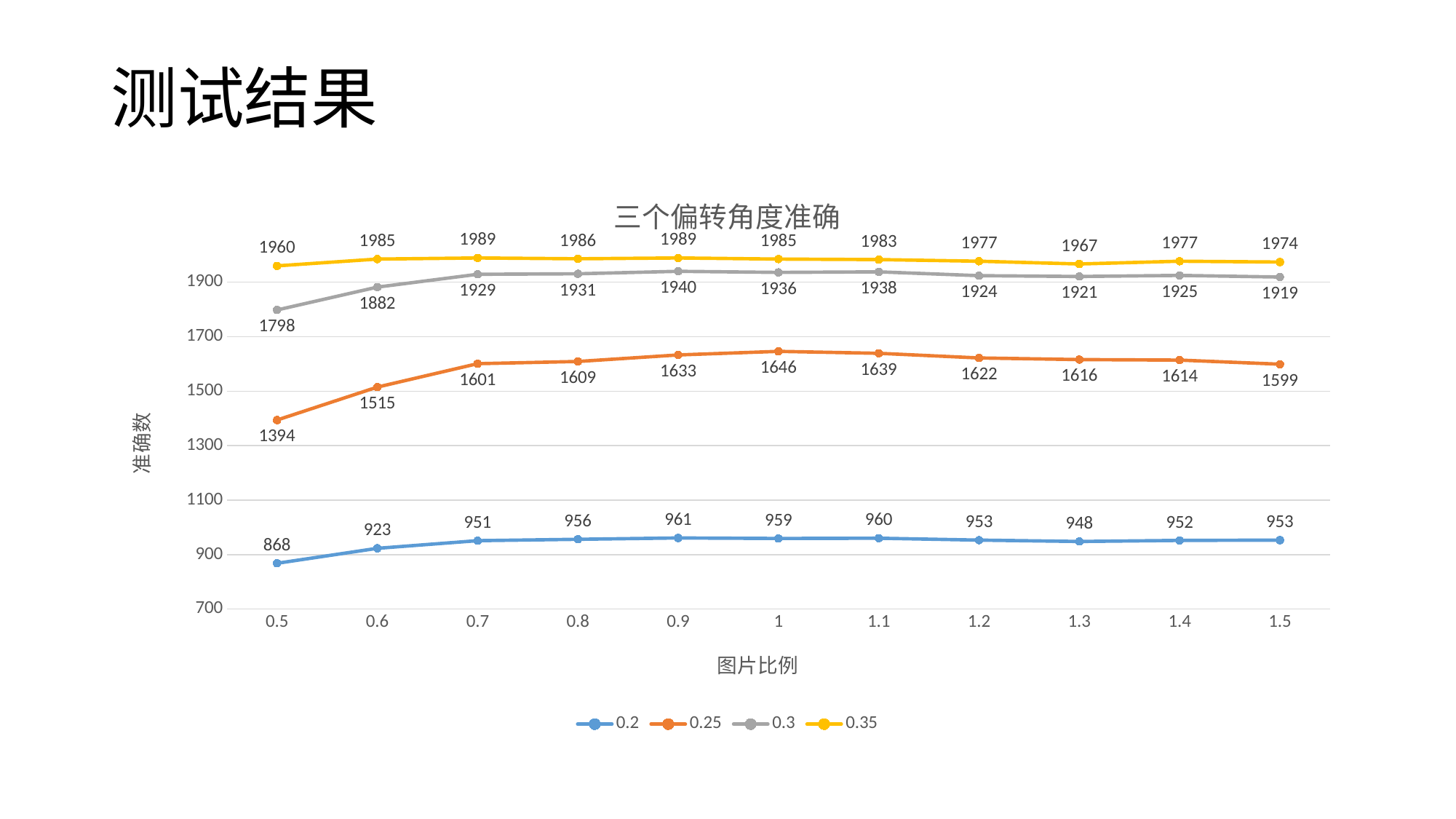

# 测试结果

### Chart: 三个偏转角度准确

| Category | 0.2 | 0.25 | 0.3 | 0.35 |
|---|---|---|---|---|
| 0.5 | 868.0 | 1394.0 | 1798.0 | 1960.0 |
| 0.6 | 923.0 | 1515.0 | 1882.0 | 1985.0 |
| 0.7 | 951.0 | 1601.0 | 1929.0 | 1989.0 |
| 0.8 | 956.0 | 1609.0 | 1931.0 | 1986.0 |
| 0.9 | 961.0 | 1633.0 | 1940.0 | 1989.0 |
| 1 | 959.0 | 1646.0 | 1936.0 | 1985.0 |
| 1.1000000000000001 | 960.0 | 1639.0 | 1938.0 | 1983.0 |
| 1.2 | 953.0 | 1622.0 | 1924.0 | 1977.0 |
| 1.3 | 948.0 | 1616.0 | 1921.0 | 1967.0 |
| 1.4 | 952.0 | 1614.0 | 1925.0 | 1977.0 |
| 1.5 | 953.0 | 1599.0 | 1919.0 | 1974.0 |